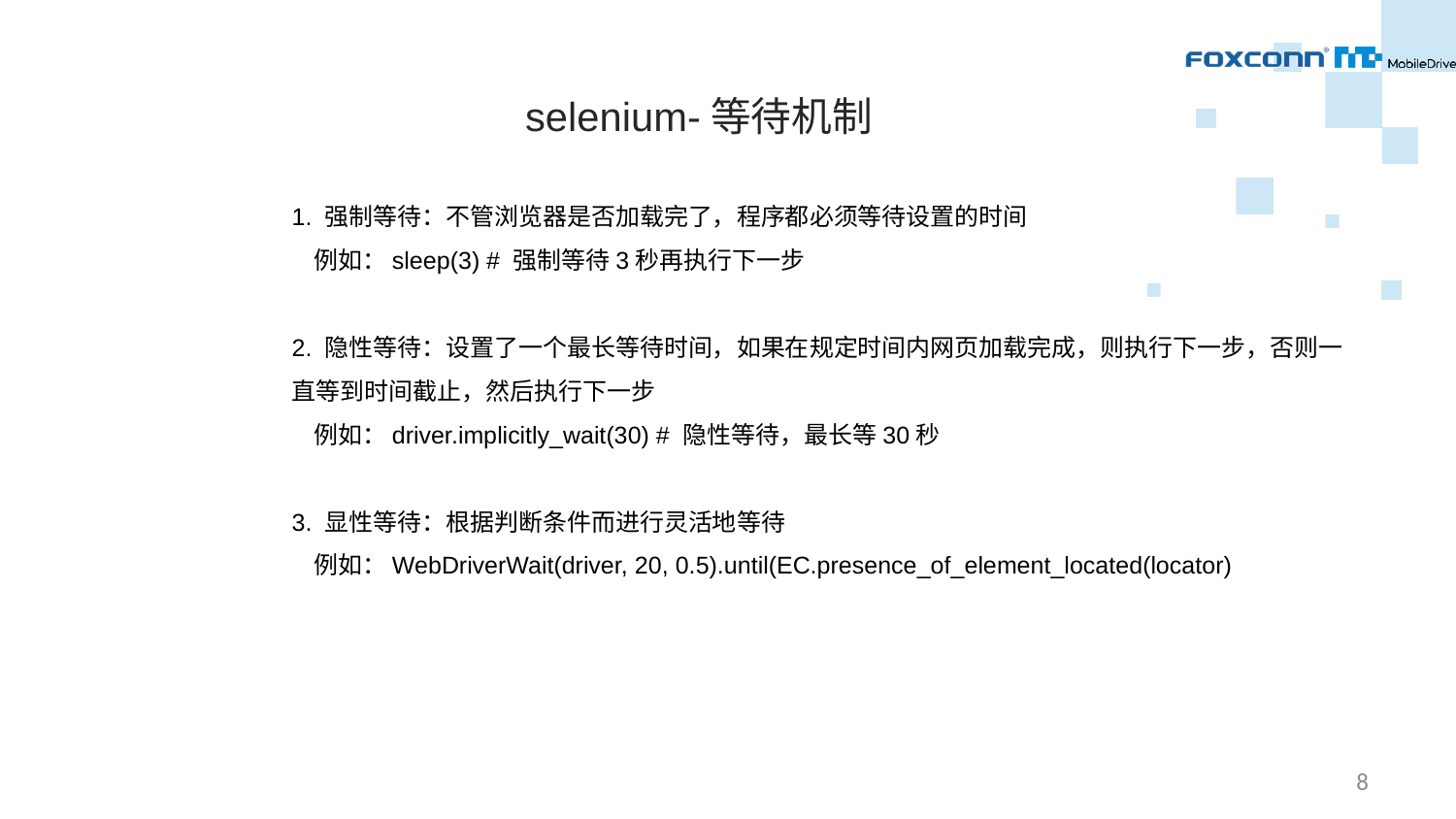

selenium-等待机制
1. 强制等待：不管浏览器是否加载完了，程序都必须等待设置的时间
   例如：sleep(3) # 强制等待3秒再执行下一步

2. 隐性等待：设置了一个最长等待时间，如果在规定时间内网页加载完成，则执行下一步，否则一直等到时间截止，然后执行下一步
   例如：driver.implicitly_wait(30) # 隐性等待，最长等30秒

3. 显性等待：根据判断条件而进行灵活地等待
   例如：WebDriverWait(driver, 20, 0.5).until(EC.presence_of_element_located(locator)

8